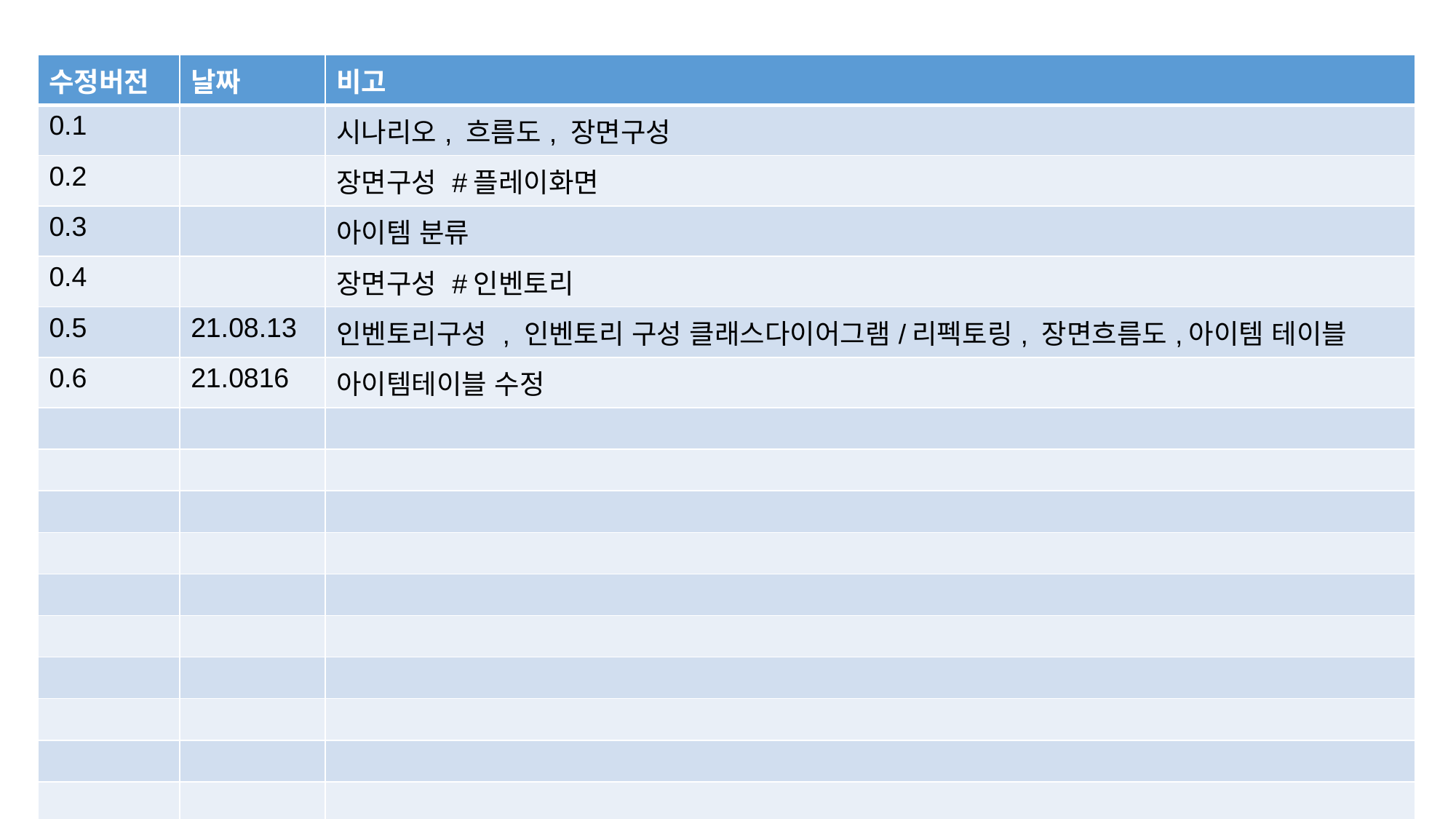

| 수정버전 | 날짜 | 비고 |
| --- | --- | --- |
| 0.1 |  | 시나리오, 흐름도, 장면구성 |
| 0.2 |  | 장면구성 #플레이화면 |
| 0.3 |  | 아이템 분류 |
| 0.4 |  | 장면구성 #인벤토리 |
| 0.5 | 21.08.13 | 인벤토리구성 , 인벤토리 구성 클래스다이어그램/리펙토링, 장면흐름도,아이템 테이블 |
| 0.6 | 21.0816 | 아이템테이블 수정 |
|  |  |  |
|  |  |  |
|  |  |  |
|  |  |  |
|  |  |  |
|  |  |  |
|  |  |  |
|  |  |  |
|  |  |  |
|  |  |  |